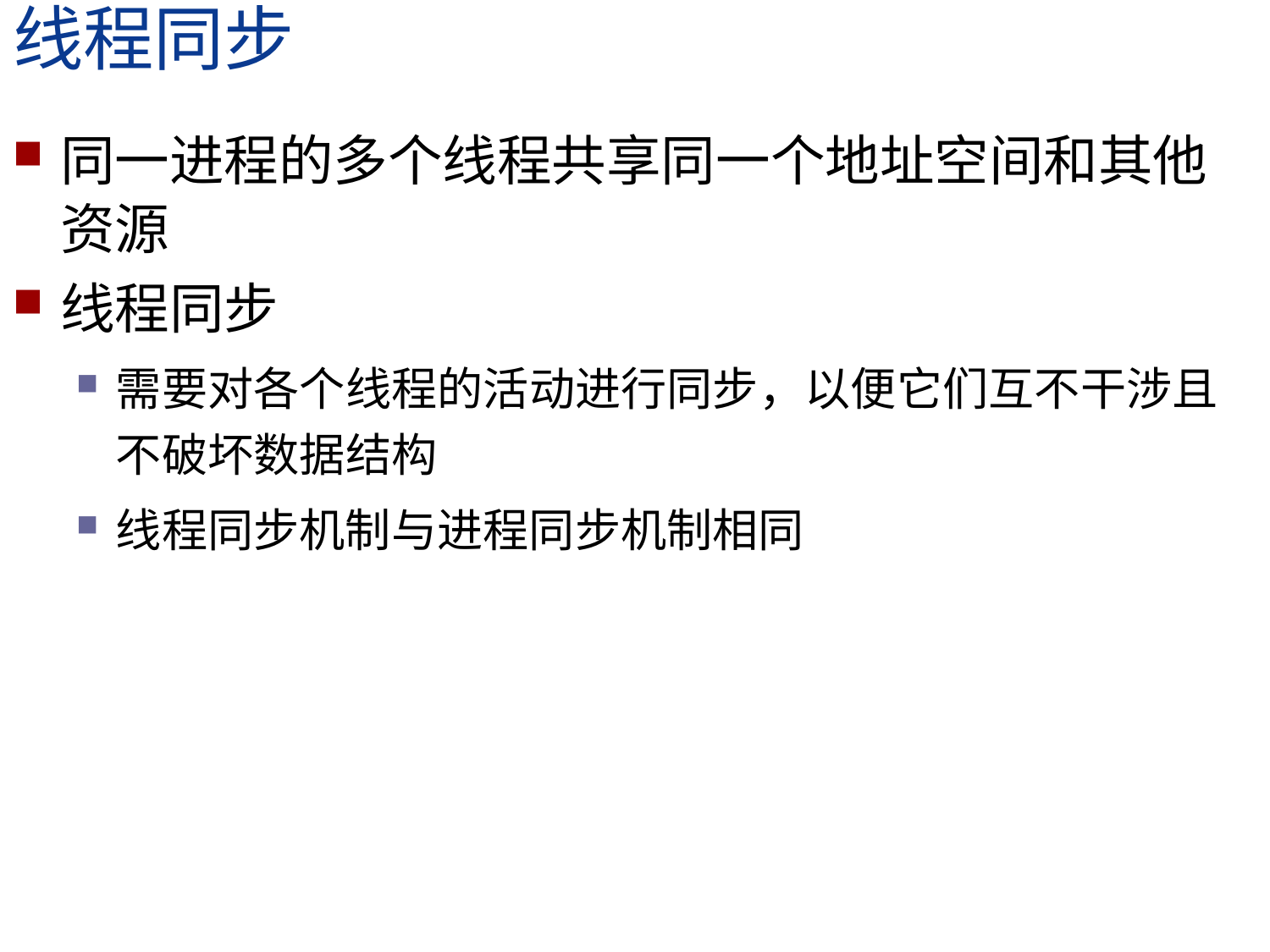

# 线程同步
同一进程的多个线程共享同一个地址空间和其他资源
线程同步
需要对各个线程的活动进行同步，以便它们互不干涉且不破坏数据结构
线程同步机制与进程同步机制相同